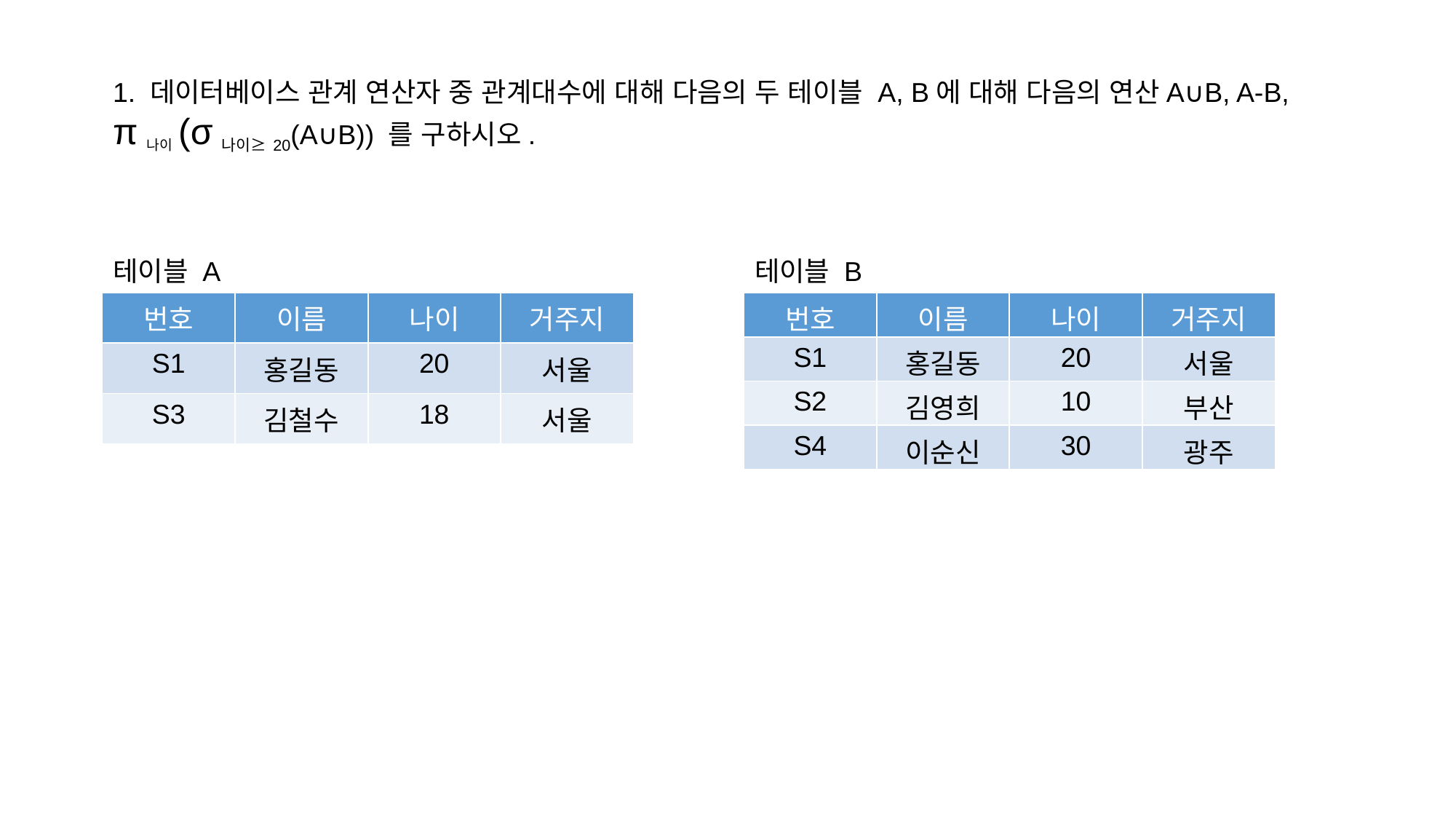

1. 데이터베이스 관계 연산자 중 관계대수에 대해 다음의 두 테이블 A, B에 대해 다음의 연산A∪B, A-B,
π나이(σ나이≥20(A∪B)) 를 구하시오.
테이블 A
테이블 B
| 번호 | 이름 | 나이 | 거주지 |
| --- | --- | --- | --- |
| S1 | 홍길동 | 20 | 서울 |
| S3 | 김철수 | 18 | 서울 |
| 번호 | 이름 | 나이 | 거주지 |
| --- | --- | --- | --- |
| S1 | 홍길동 | 20 | 서울 |
| S2 | 김영희 | 10 | 부산 |
| S4 | 이순신 | 30 | 광주 |